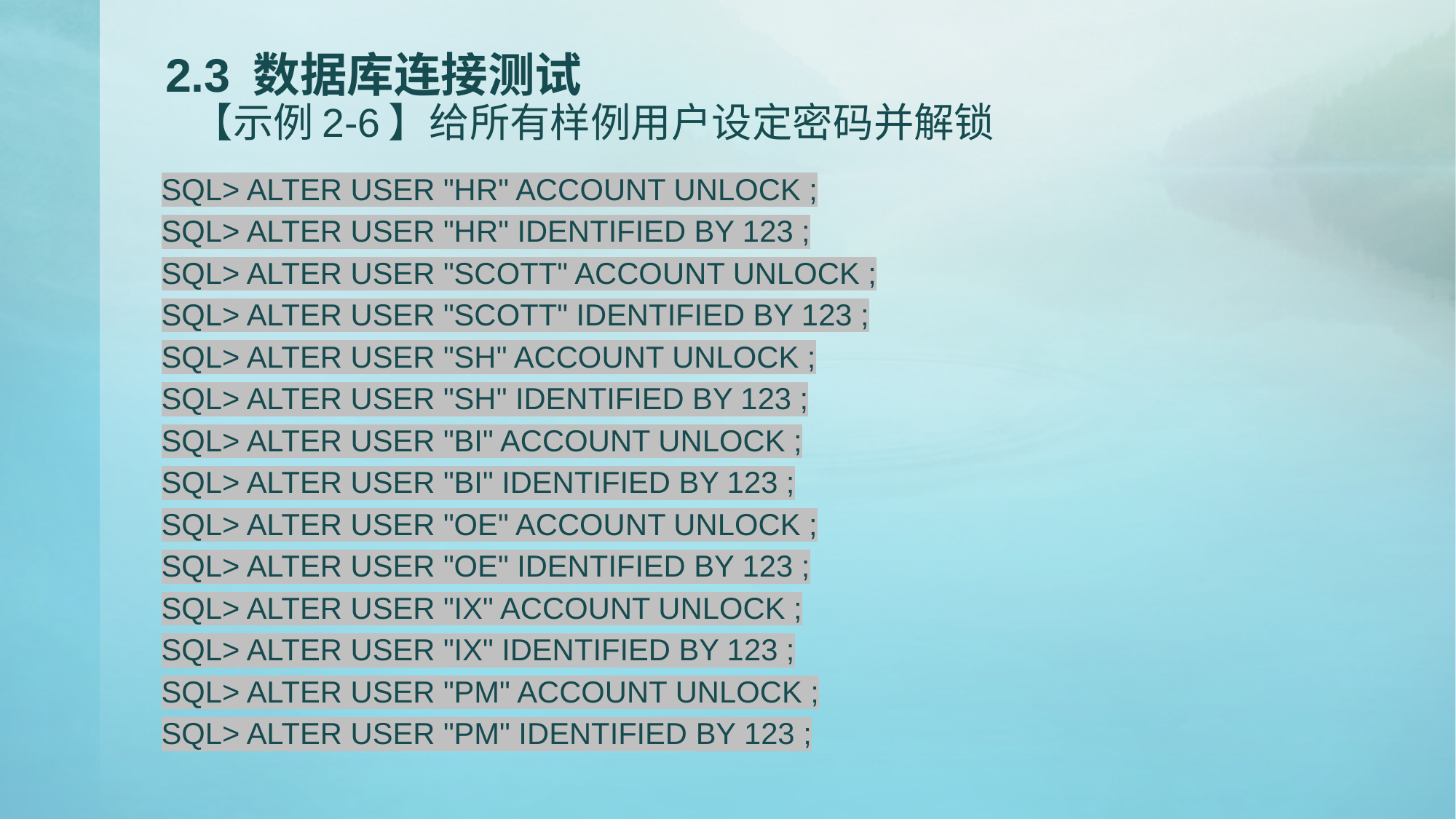

# 2.3 数据库连接测试 【示例2-6】给所有样例用户设定密码并解锁
SQL> ALTER USER "HR" ACCOUNT UNLOCK ;
SQL> ALTER USER "HR" IDENTIFIED BY 123 ;
SQL> ALTER USER "SCOTT" ACCOUNT UNLOCK ;
SQL> ALTER USER "SCOTT" IDENTIFIED BY 123 ;
SQL> ALTER USER "SH" ACCOUNT UNLOCK ;
SQL> ALTER USER "SH" IDENTIFIED BY 123 ;
SQL> ALTER USER "BI" ACCOUNT UNLOCK ;
SQL> ALTER USER "BI" IDENTIFIED BY 123 ;
SQL> ALTER USER "OE" ACCOUNT UNLOCK ;
SQL> ALTER USER "OE" IDENTIFIED BY 123 ;
SQL> ALTER USER "IX" ACCOUNT UNLOCK ;
SQL> ALTER USER "IX" IDENTIFIED BY 123 ;
SQL> ALTER USER "PM" ACCOUNT UNLOCK ;
SQL> ALTER USER "PM" IDENTIFIED BY 123 ;